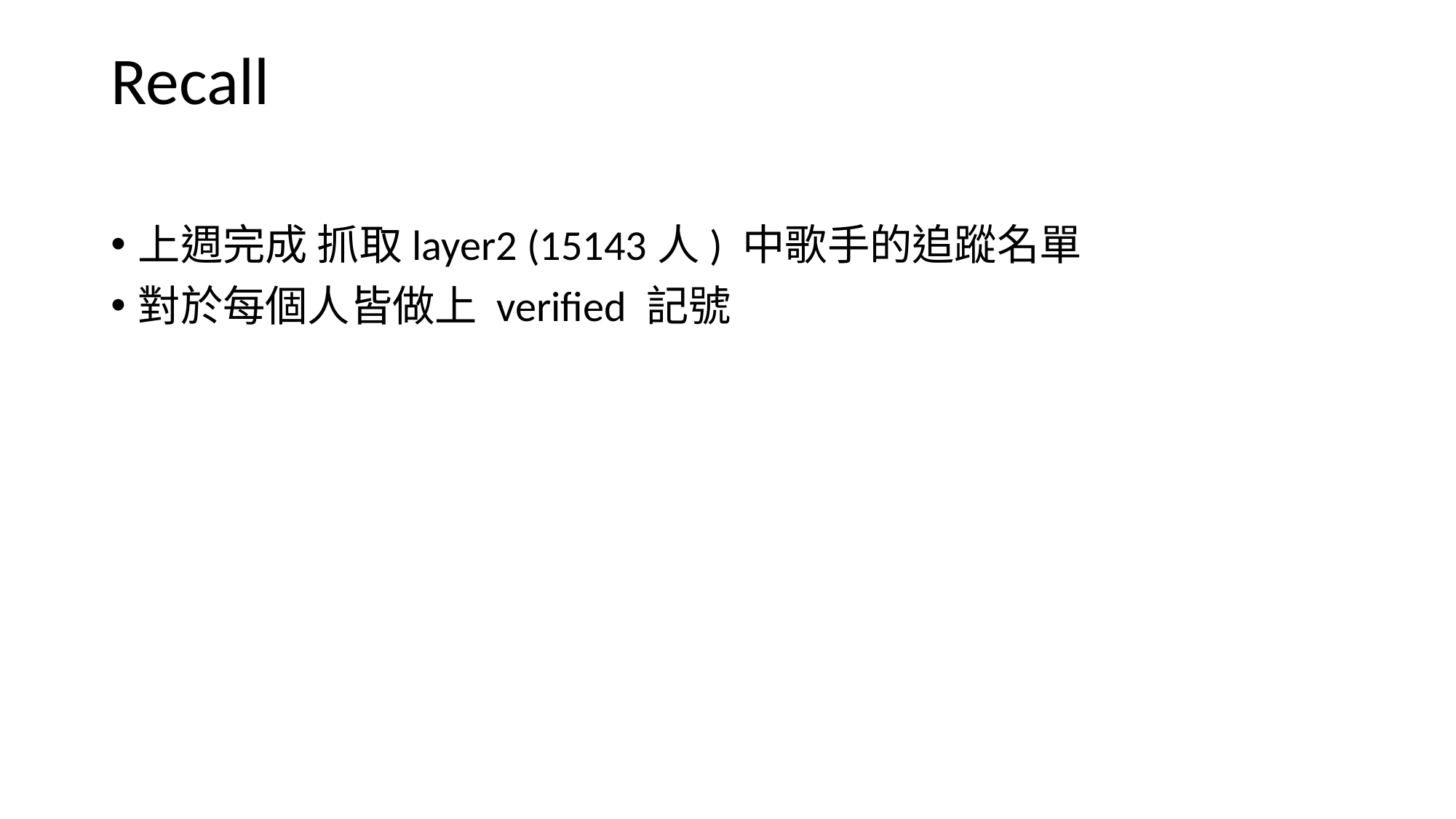

# Recall
上週完成 抓取layer2 (15143人) 中歌手的追蹤名單
對於每個人皆做上 verified 記號